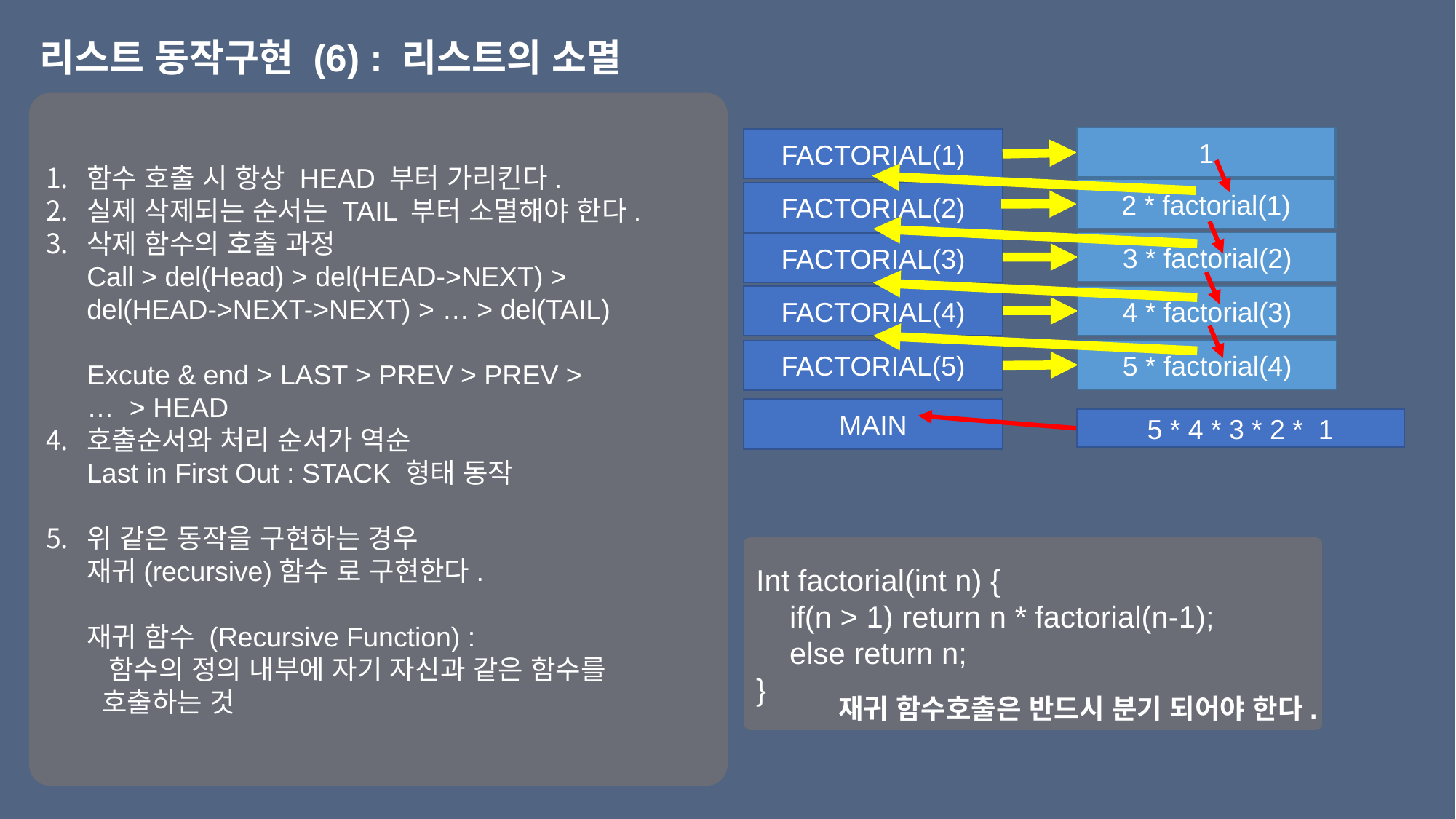

# 리스트 동작구현 (6) : 리스트의 소멸
함수 호출 시 항상 HEAD 부터 가리킨다.
실제 삭제되는 순서는 TAIL 부터 소멸해야 한다.
삭제 함수의 호출 과정
Call > del(Head) > del(HEAD->NEXT) >
del(HEAD->NEXT->NEXT) > … > del(TAIL)
Excute & end > LAST > PREV > PREV >
…  > HEAD
호출순서와 처리 순서가 역순
Last in First Out : STACK 형태 동작
위 같은 동작을 구현하는 경우
재귀(recursive)함수 로 구현한다.
재귀 함수 (Recursive Function) :
  함수의 정의 내부에 자기 자신과 같은 함수를
  호출하는 것
1
FACTORIAL(1)
2 * factorial(1)
FACTORIAL(2)
3 * factorial(2)
FACTORIAL(3)
FACTORIAL(4)
4 * factorial(3)
5 * factorial(4)
FACTORIAL(5)
MAIN
5 * 4 * 3 * 2 *  1
Int factorial(int n) {
    if(n > 1) return n * factorial(n-1);
    else return n;
}
재귀 함수호출은 반드시 분기 되어야 한다.